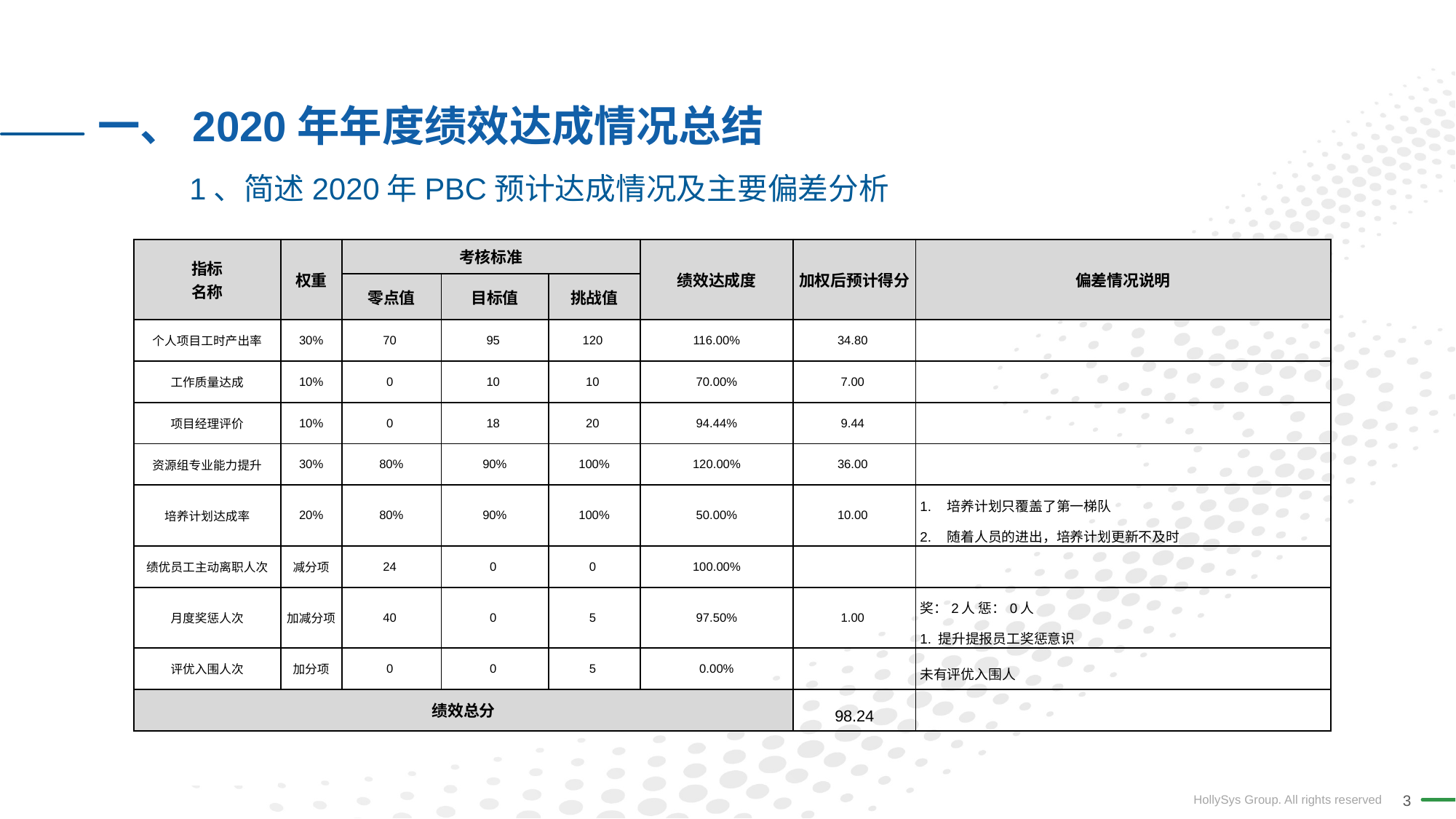

# 一、2020年年度绩效达成情况总结
1、简述2020年PBC预计达成情况及主要偏差分析
| 指标 名称 | 权重 | 考核标准 |  |  | 绩效达成度 | 加权后预计得分 | 偏差情况说明 |
| --- | --- | --- | --- | --- | --- | --- | --- |
|  |  | 零点值 | 目标值 | 挑战值 |  |  |  |
| 个人项目工时产出率 | 30% | 70 | 95 | 120 | 116.00% | 34.80 |  |
| 工作质量达成 | 10% | 0 | 10 | 10 | 70.00% | 7.00 |  |
| 项目经理评价 | 10% | 0 | 18 | 20 | 94.44% | 9.44 |  |
| 资源组专业能力提升 | 30% | 80% | 90% | 100% | 120.00% | 36.00 |  |
| 培养计划达成率 | 20% | 80% | 90% | 100% | 50.00% | 10.00 | 培养计划只覆盖了第一梯队 随着人员的进出，培养计划更新不及时 |
| 绩优员工主动离职人次 | 减分项 | 24 | 0 | 0 | 100.00% |  |  |
| 月度奖惩人次 | 加减分项 | 40 | 0 | 5 | 97.50% | 1.00 | 奖：2人 惩：0人 1. 提升提报员工奖惩意识 |
| 评优入围人次 | 加分项 | 0 | 0 | 5 | 0.00% |  | 未有评优入围人 |
| 绩效总分 |  |  |  |  |  | 98.24 |  |